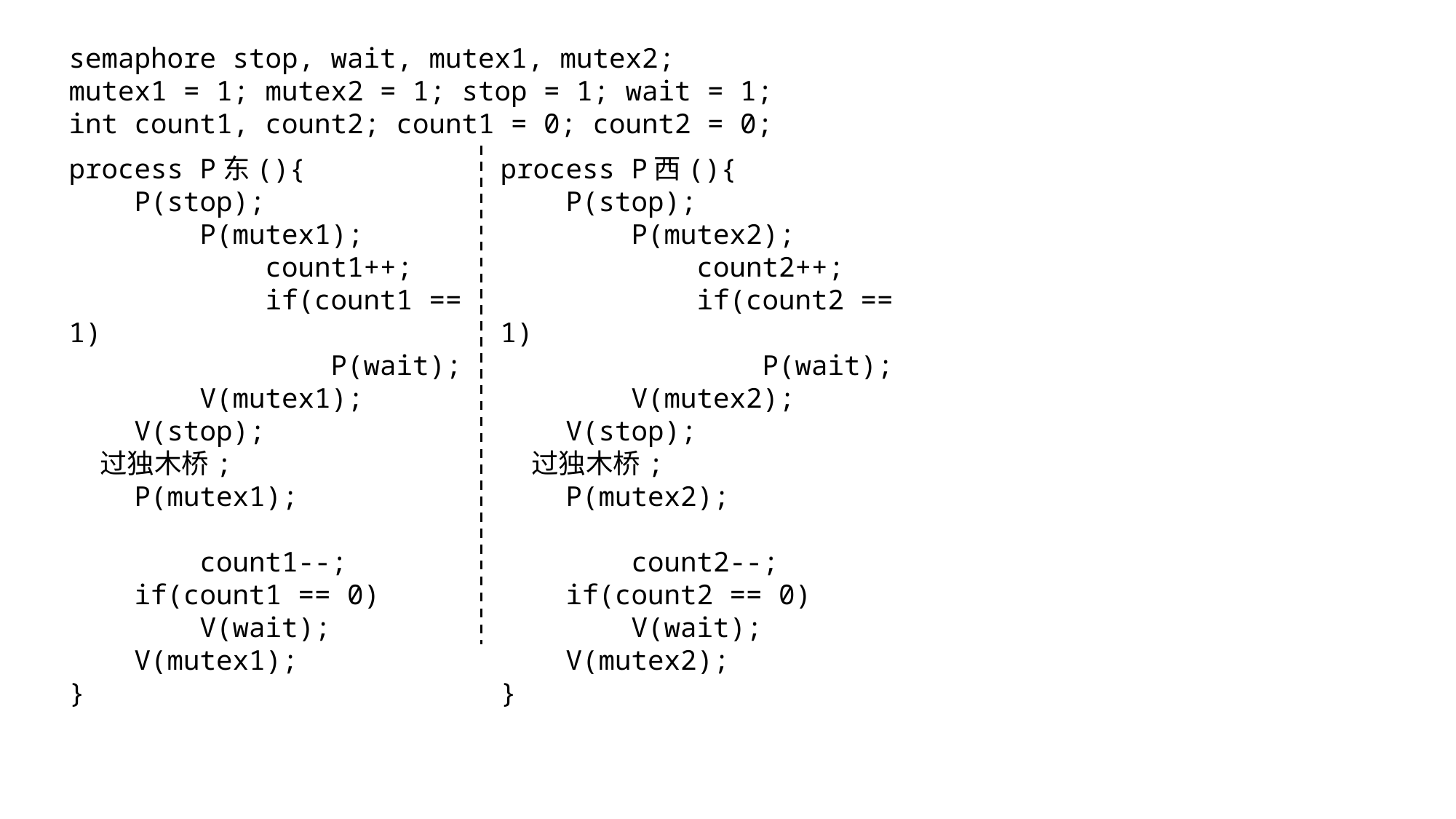

semaphore stop, wait, mutex1, mutex2;
mutex1 = 1; mutex2 = 1; stop = 1; wait = 1;
int count1, count2; count1 = 0; count2 = 0;
process P西(){
    P(stop);
        P(mutex2);
            count2++;
            if(count2 == 1)
                P(wait);
        V(mutex2);
    V(stop);
    过独木桥;
    P(mutex2);
        count2--;
    if(count2 == 0)
        V(wait);
    V(mutex2);
}
process P东(){
    P(stop);
        P(mutex1);
            count1++;
            if(count1 == 1)
                P(wait);
        V(mutex1);
    V(stop);
    过独木桥;
    P(mutex1);
        count1--;
    if(count1 == 0)
        V(wait);
    V(mutex1);
}